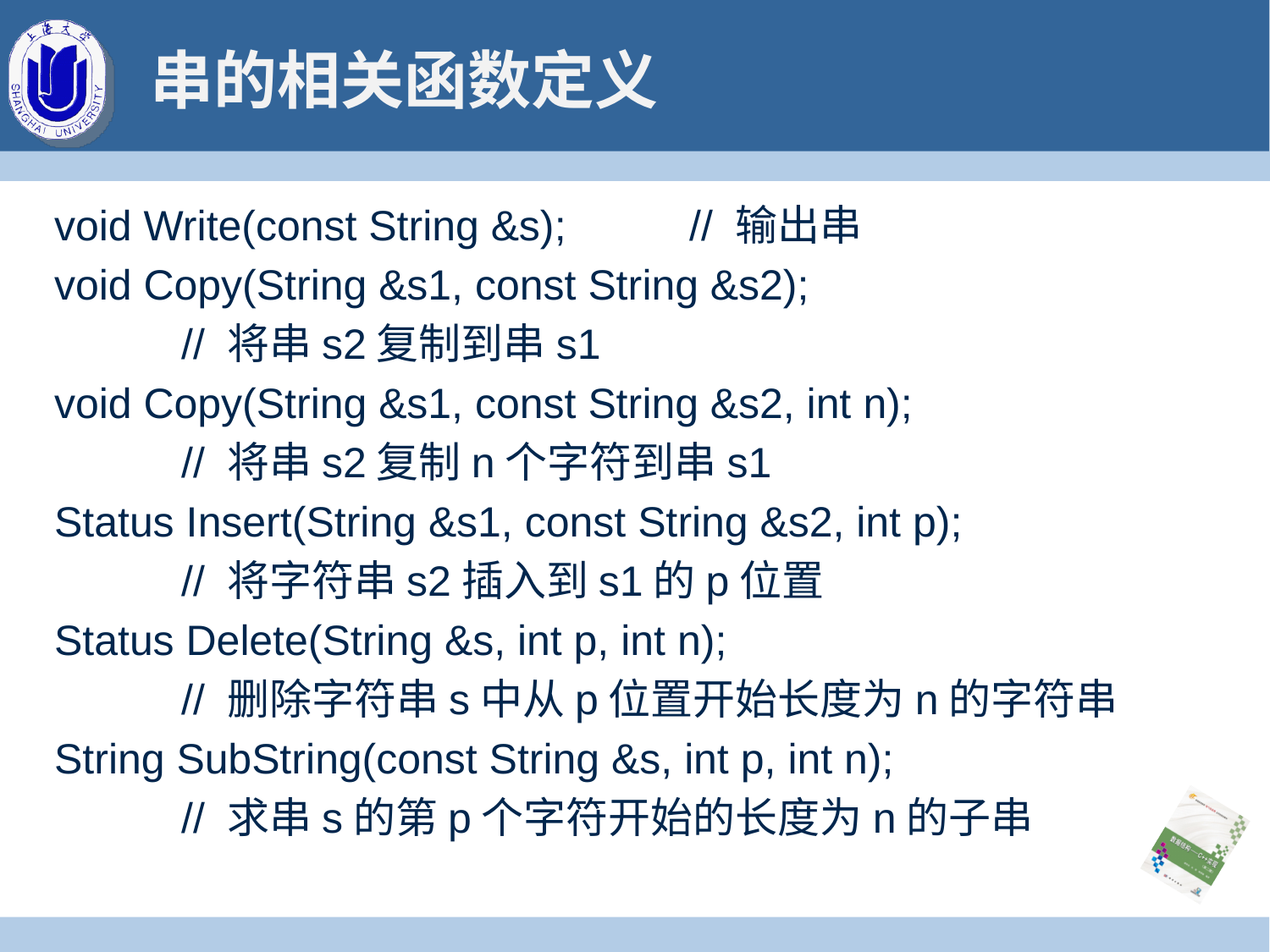

# 串的相关函数定义
void Write(const String &s);	// 输出串
void Copy(String &s1, const String &s2);
	// 将串s2复制到串s1
void Copy(String &s1, const String &s2, int n);
	// 将串s2复制n个字符到串s1
Status Insert(String &s1, const String &s2, int p);
	// 将字符串s2插入到s1的p位置
Status Delete(String &s, int p, int n);
	// 删除字符串s中从p位置开始长度为n的字符串
String SubString(const String &s, int p, int n);
	// 求串s的第p个字符开始的长度为n的子串